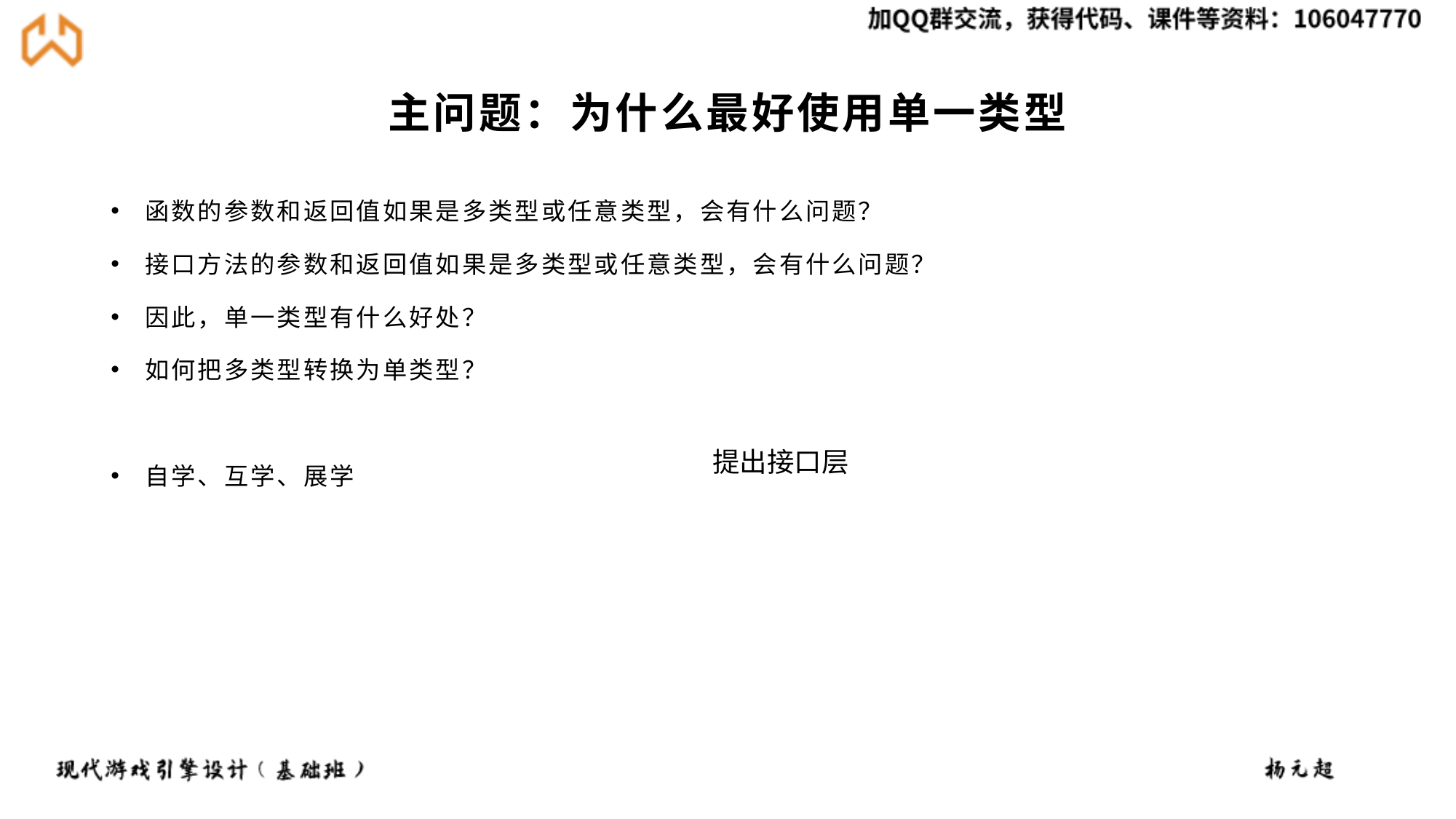

# 主问题：为什么最好使用单一类型
函数的参数和返回值如果是多类型或任意类型，会有什么问题？
接口方法的参数和返回值如果是多类型或任意类型，会有什么问题？
因此，单一类型有什么好处？
如何把多类型转换为单类型？

自学、互学、展学

提出接口层